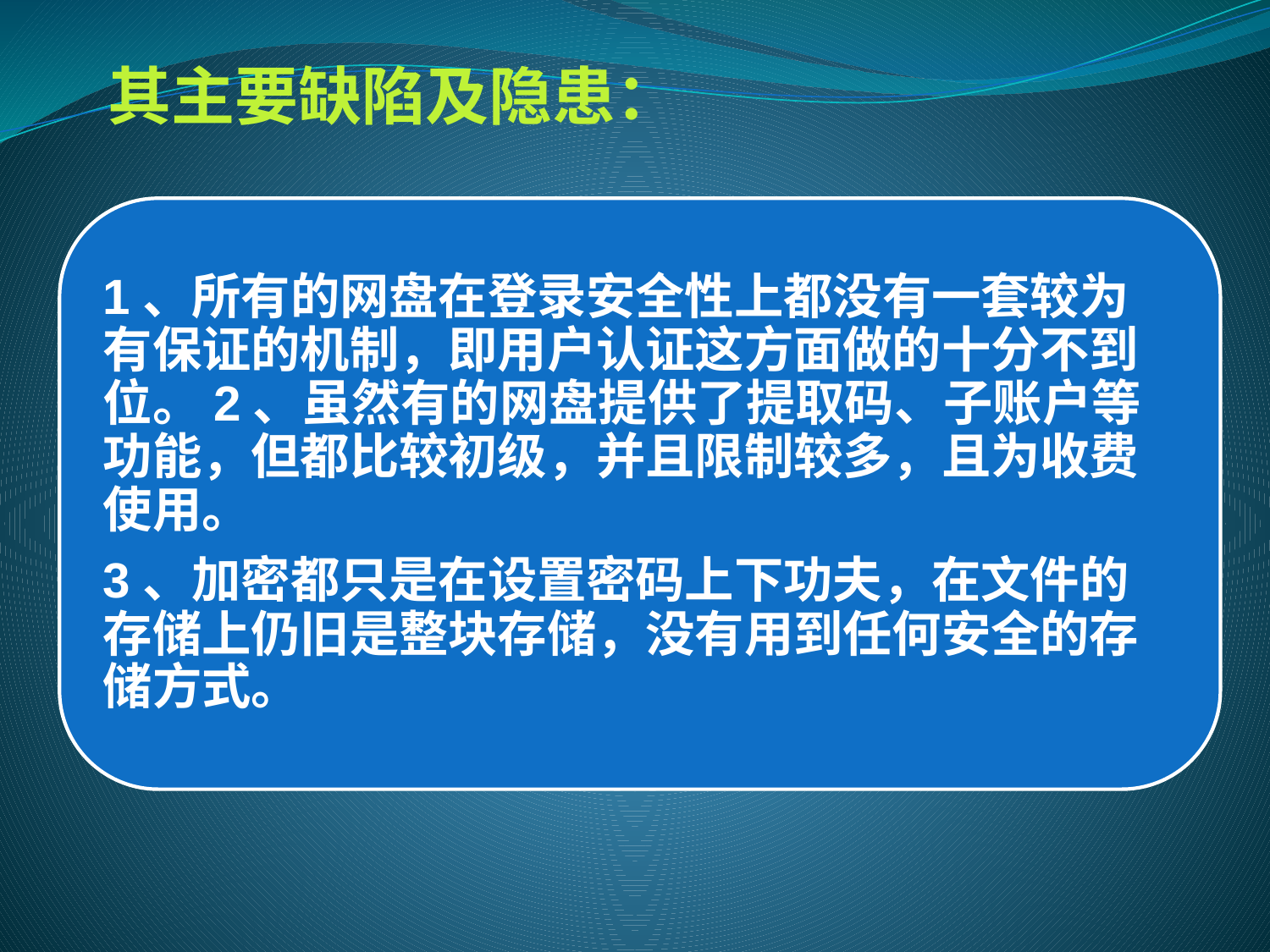

其主要缺陷及隐患：
1、所有的网盘在登录安全性上都没有一套较为有保证的机制，即用户认证这方面做的十分不到位。2、虽然有的网盘提供了提取码、子账户等功能，但都比较初级，并且限制较多，且为收费使用。
3、加密都只是在设置密码上下功夫，在文件的存储上仍旧是整块存储，没有用到任何安全的存储方式。